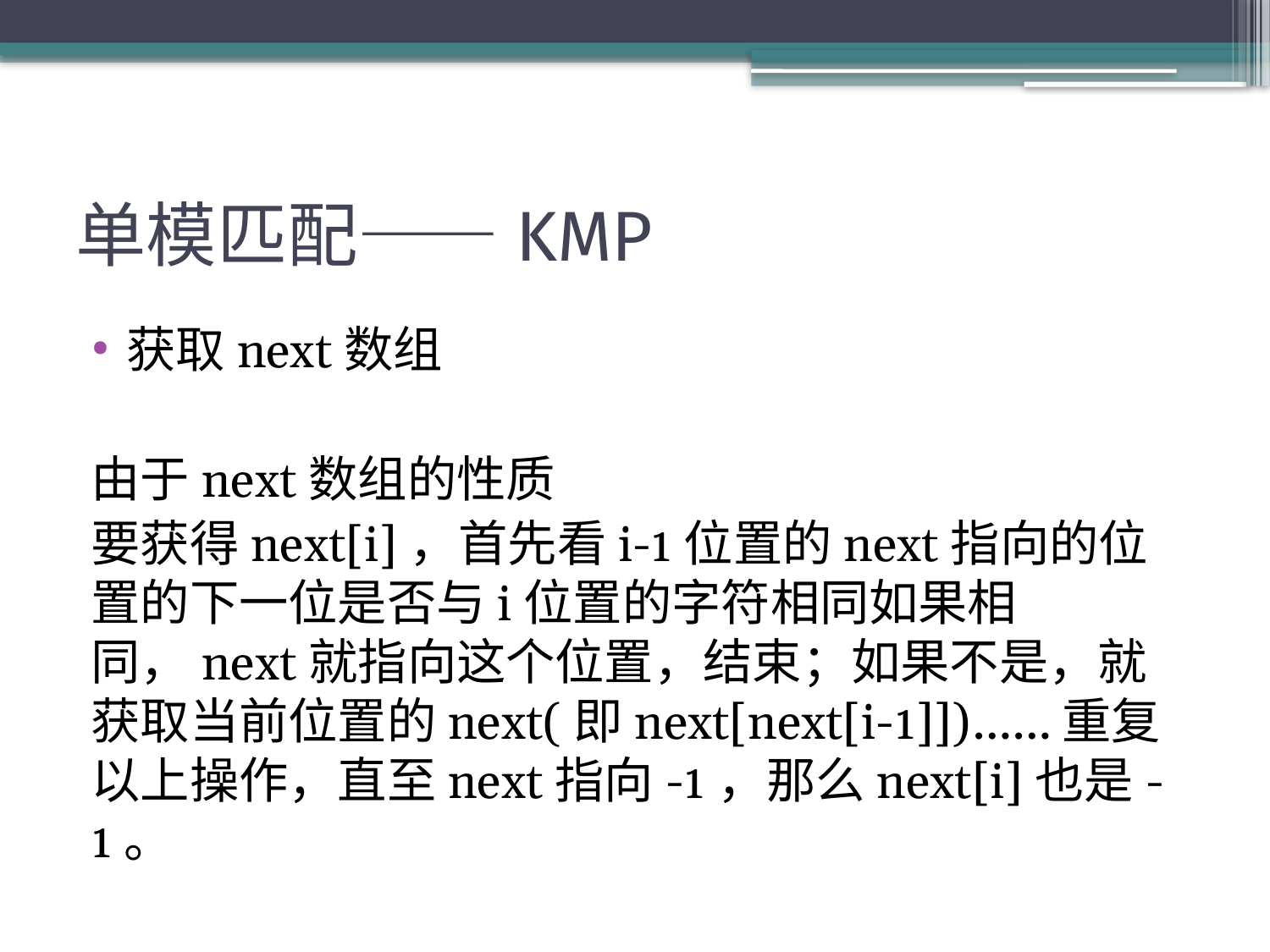

# 单模匹配——KMP
获取next数组

由于next数组的性质
要获得next[i]，首先看i-1位置的next指向的位置的下一位是否与i位置的字符相同如果相同，next就指向这个位置，结束；如果不是，就获取当前位置的next(即next[next[i-1]])……重复以上操作，直至next指向-1，那么next[i]也是-1。